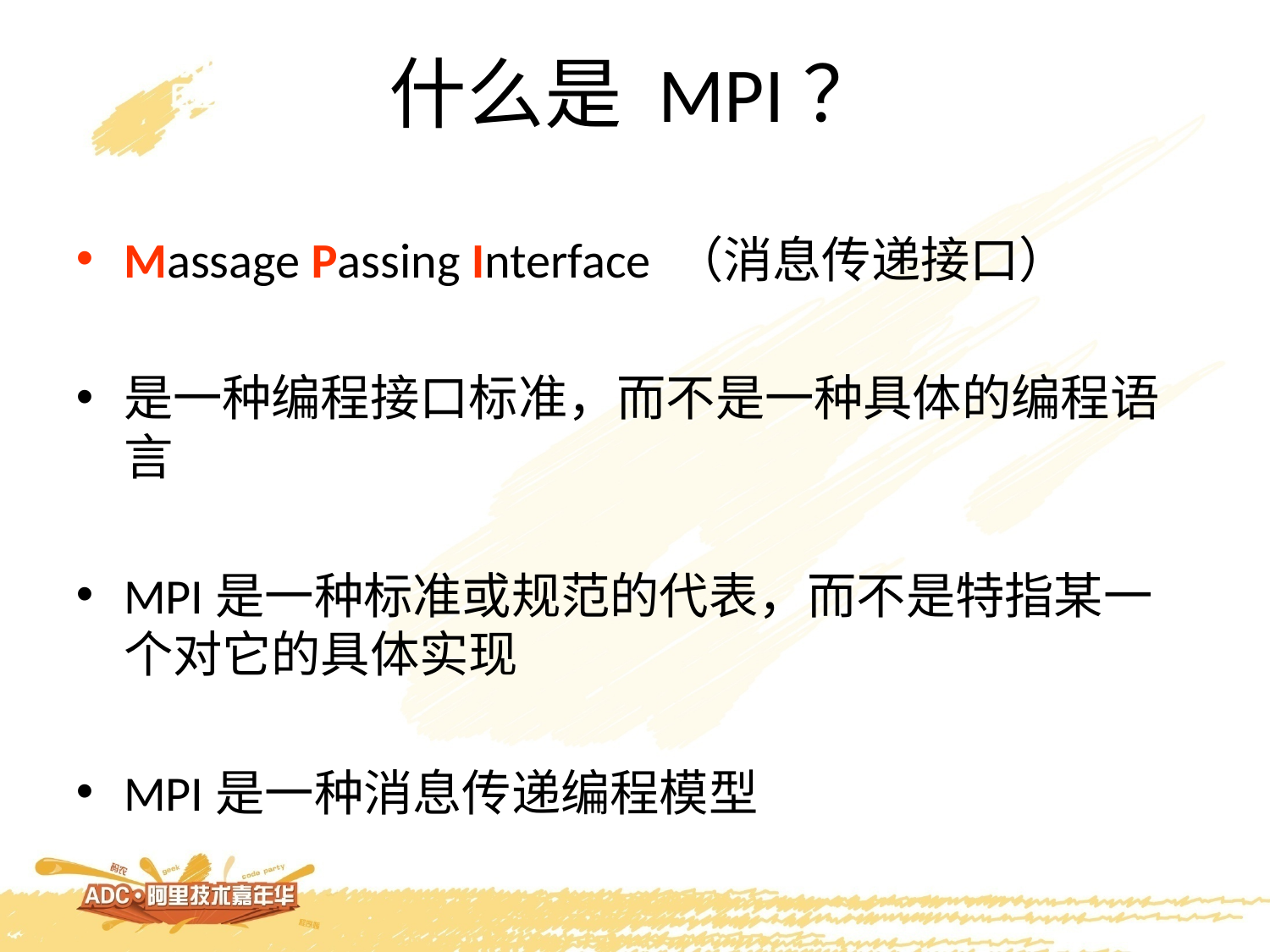

# 什么是 MPI？
Massage Passing Interface （消息传递接口）

是一种编程接口标准，而不是一种具体的编程语言

MPI是一种标准或规范的代表，而不是特指某一个对它的具体实现

MPI是一种消息传递编程模型